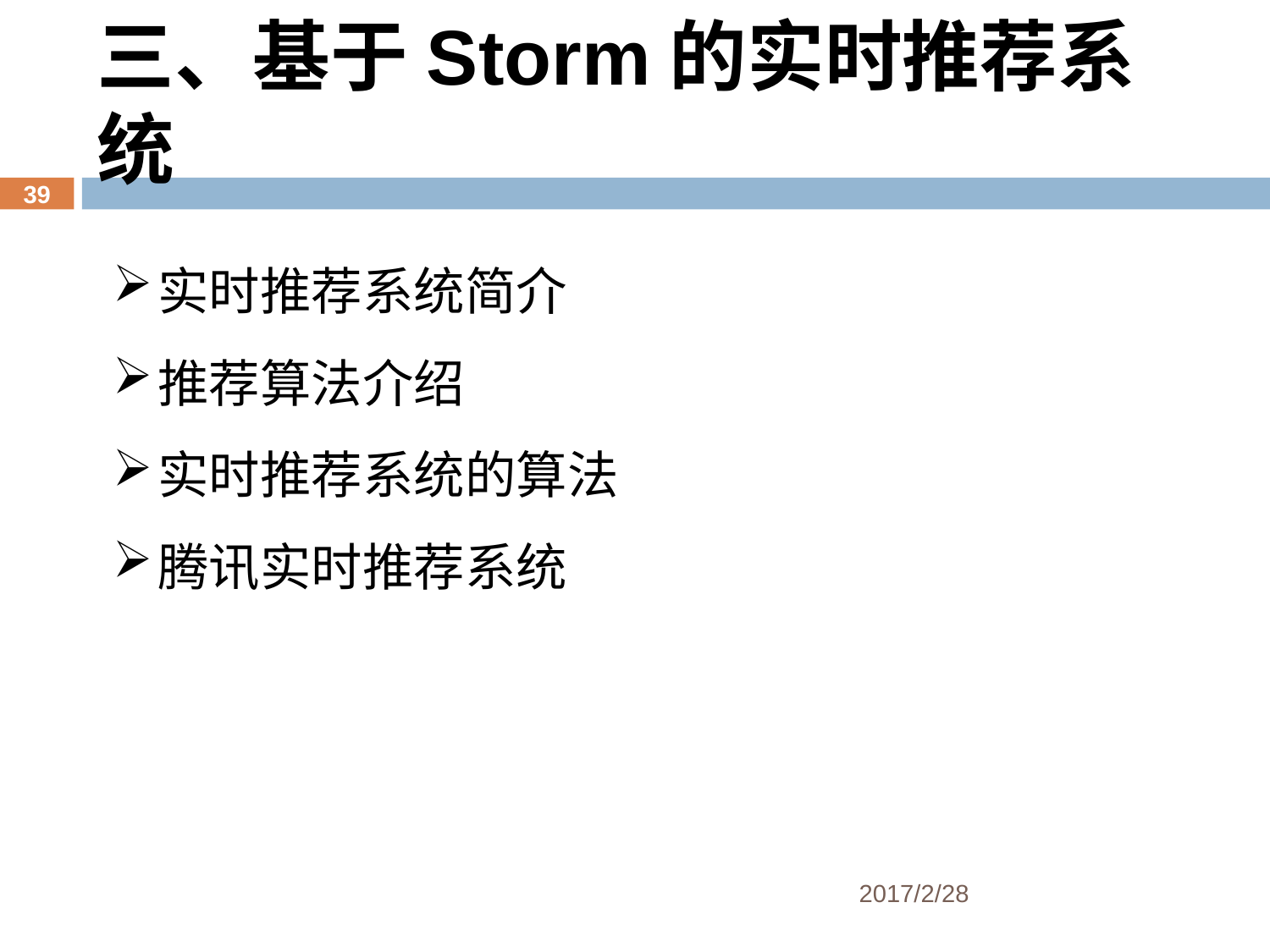

三、基于Storm的实时推荐系统
实时推荐系统简介
推荐算法介绍
实时推荐系统的算法
腾讯实时推荐系统
39
2017/2/28